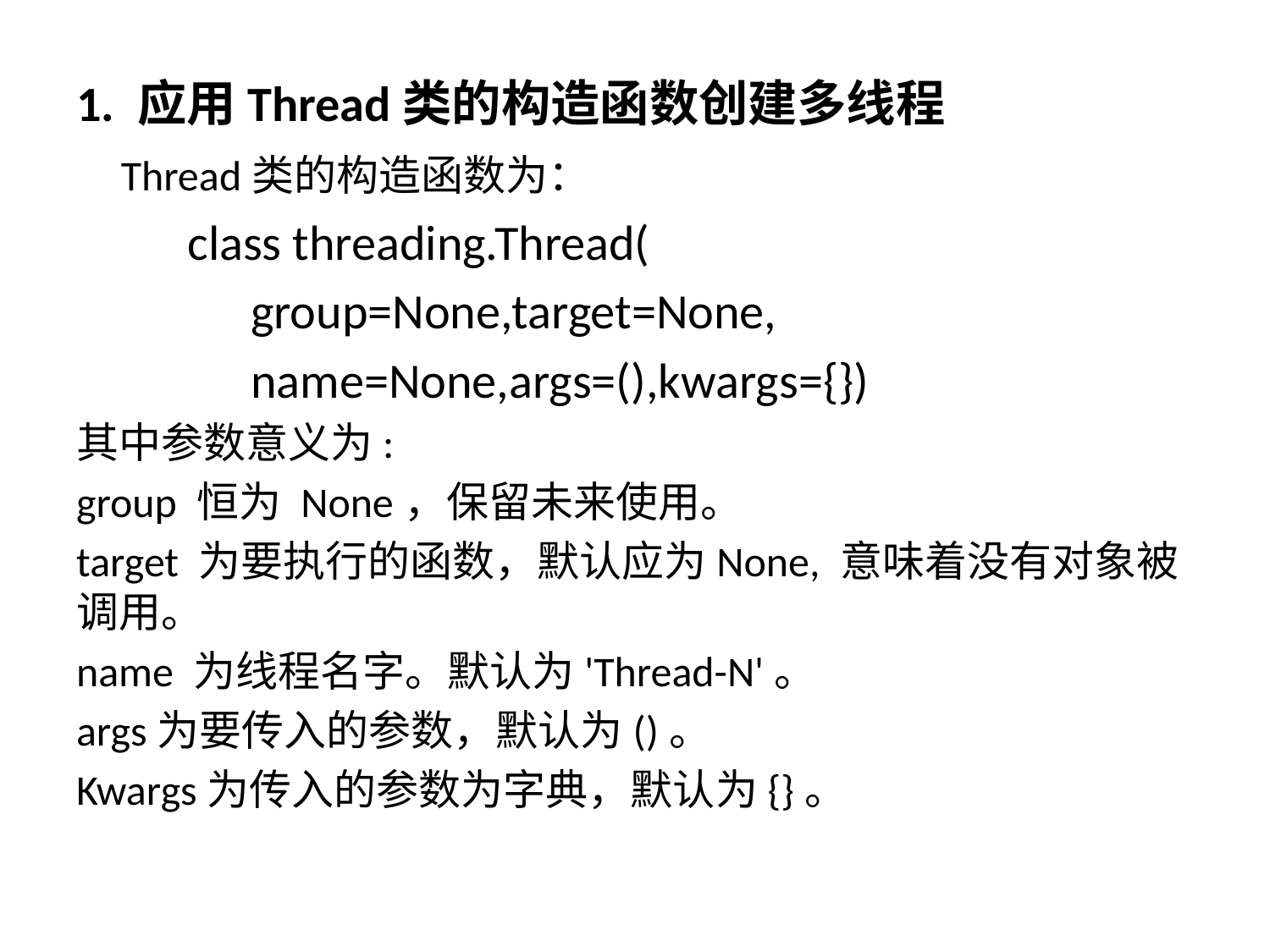

1. 应用Thread类的构造函数创建多线程
    Thread类的构造函数为：
class threading.Thread(
group=None,target=None,
name=None,args=(),kwargs={})
其中参数意义为:
group 恒为 None，保留未来使用。
target 为要执行的函数，默认应为None, 意味着没有对象被调用。
name 为线程名字。默认为'Thread-N'。
args为要传入的参数，默认为()。
Kwargs为传入的参数为字典，默认为{}。